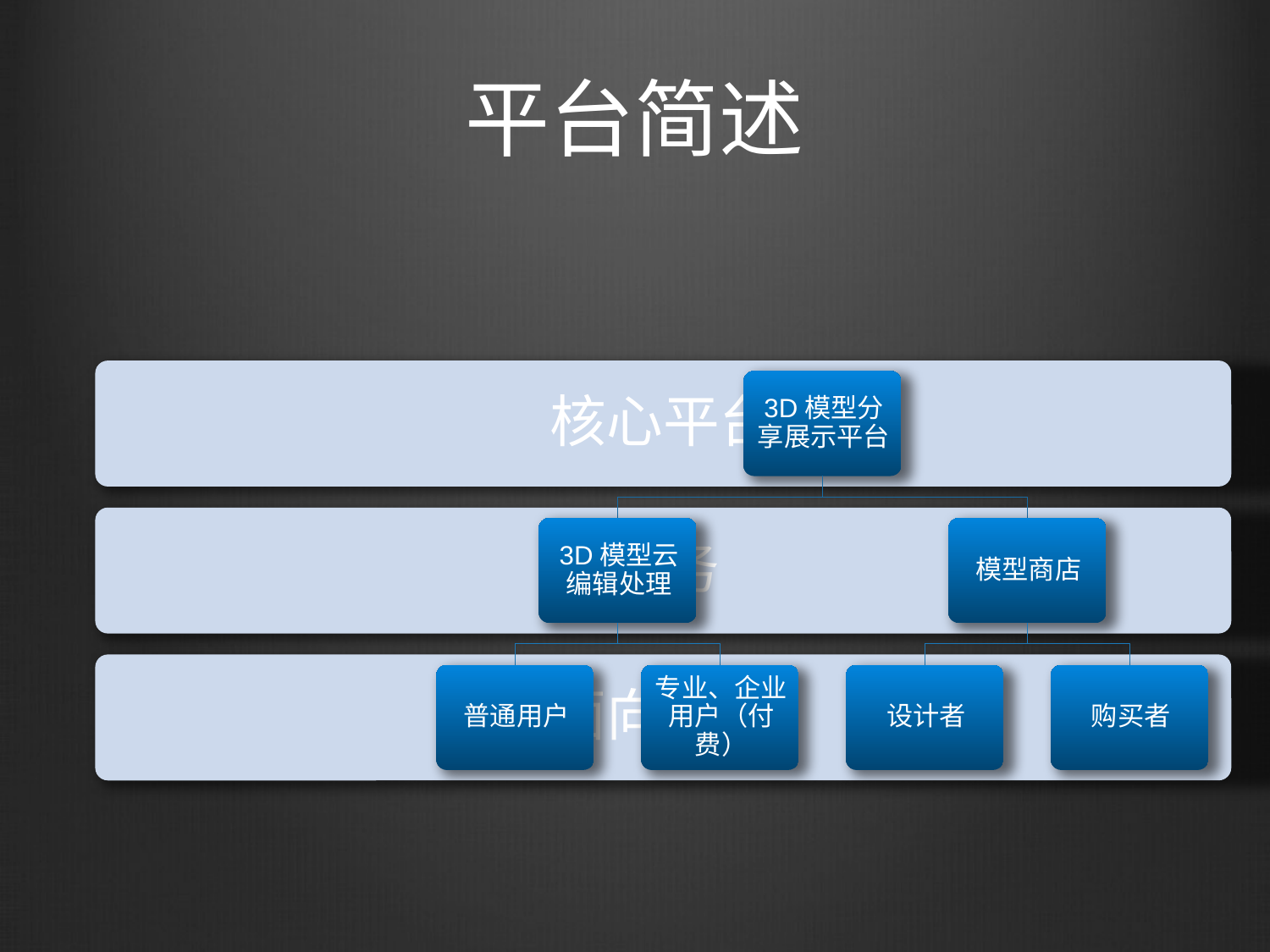

# 平台简述
面向群体
服务
核心平台
3D模型分享展示平台
3D模型云编辑处理
普通用户
专业、企业用户（付费）
模型商店
设计者
购买者